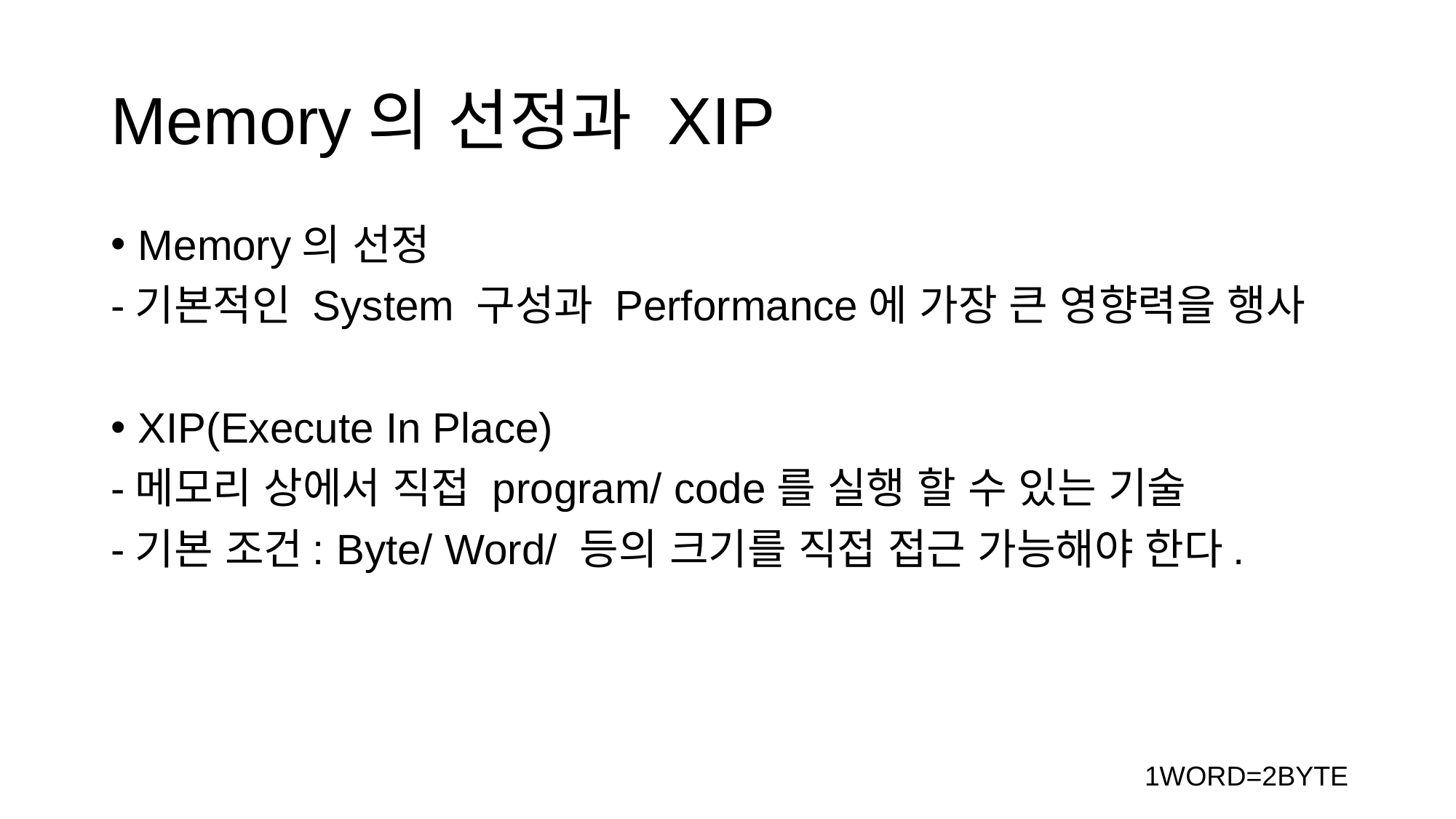

# Memory의 선정과 XIP
Memory의 선정
-기본적인 System 구성과 Performance에 가장 큰 영향력을 행사

XIP(Execute In Place)
-메모리 상에서 직접 program/ code를 실행 할 수 있는 기술
-기본 조건: Byte/ Word/ 등의 크기를 직접 접근 가능해야 한다.

1WORD=2BYTE